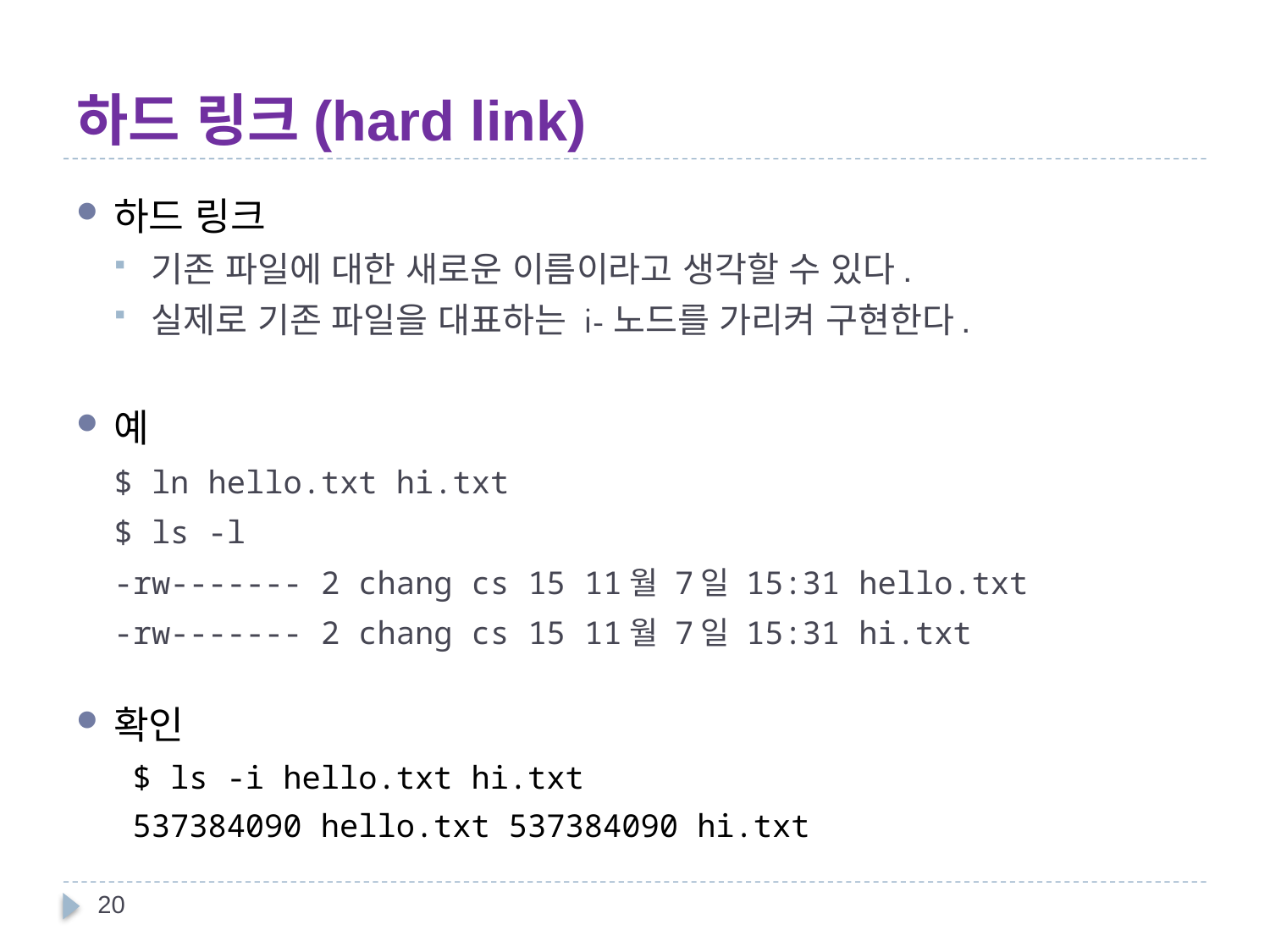

# 하드 링크(hard link)
하드 링크
기존 파일에 대한 새로운 이름이라고 생각할 수 있다.
실제로 기존 파일을 대표하는 i-노드를 가리켜 구현한다.

예
$ ln hello.txt hi.txt
$ ls -l
-rw------- 2 chang cs 15 11월 7일 15:31 hello.txt
-rw------- 2 chang cs 15 11월 7일 15:31 hi.txt

확인
   $ ls -i hello.txt hi.txt
   537384090 hello.txt 537384090 hi.txt
20